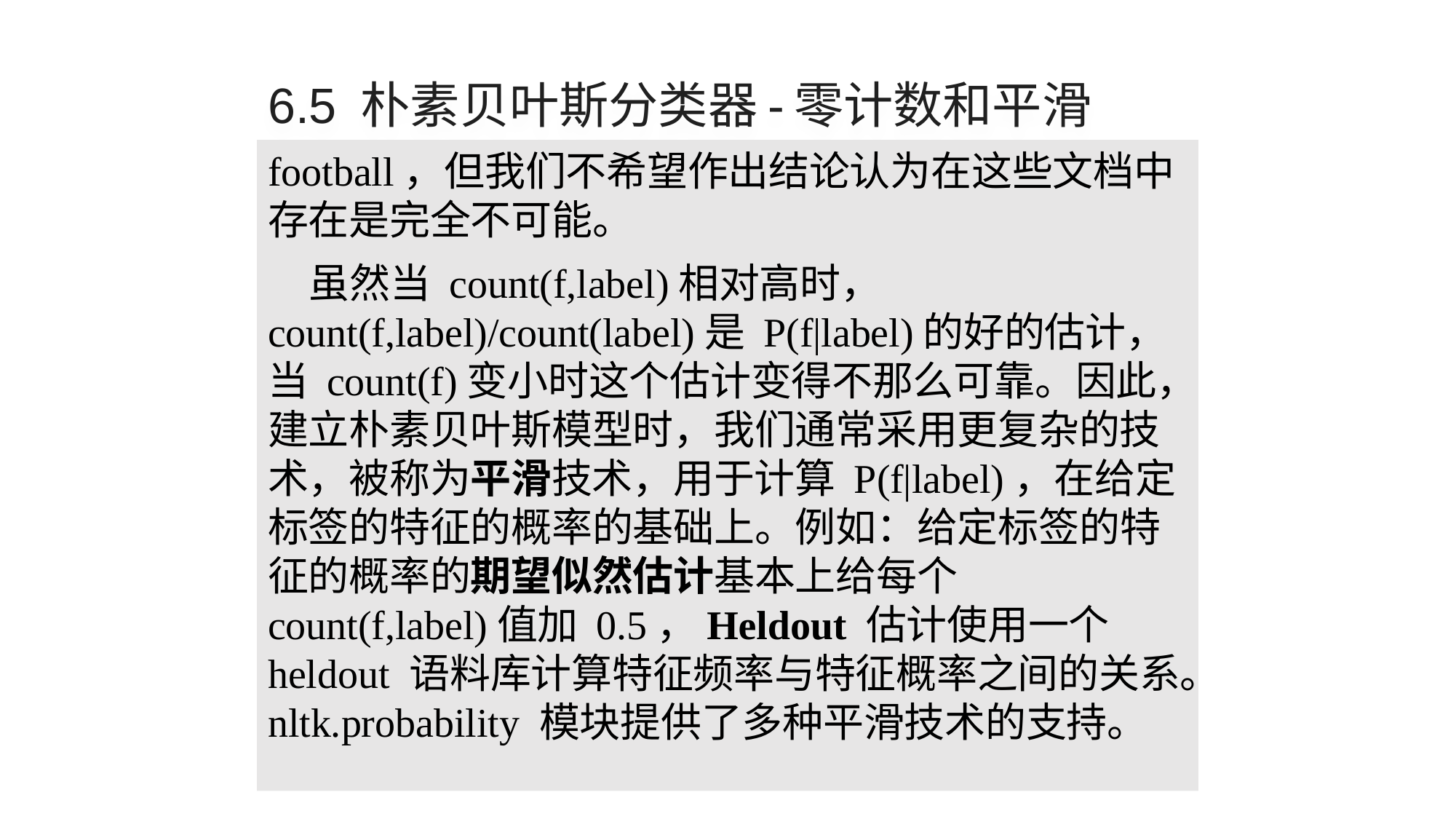

# 6.5 朴素贝叶斯分类器-零计数和平滑
football，但我们不希望作出结论认为在这些文档中存在是完全不可能。
虽然当 count(f,label)相对高时， count(f,label)/count(label)是 P(f|label)的好的估计，当 count(f)变小时这个估计变得不那么可靠。因此，建立朴素贝叶斯模型时，我们通常采用更复杂的技术，被称为平滑技术，用于计算 P(f|label)，在给定标签的特征的概率的基础上。例如：给定标签的特征的概率的期望似然估计基本上给每个 count(f,label)值加 0.5，Heldout 估计使用一个heldout 语料库计算特征频率与特征概率之间的关系。nltk.probability 模块提供了多种平滑技术的支持。